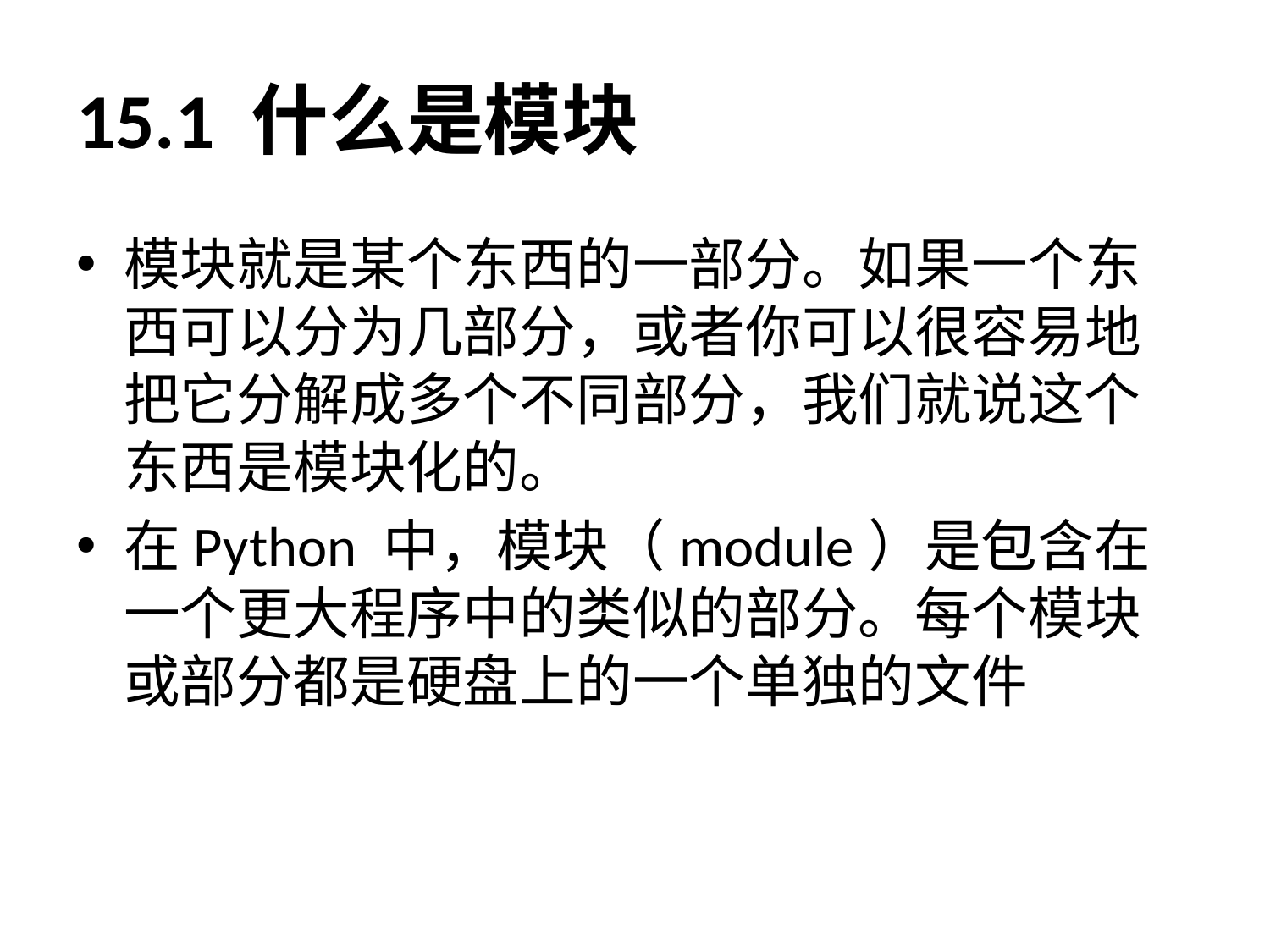

# 15.1 什么是模块
模块就是某个东西的一部分。如果一个东西可以分为几部分，或者你可以很容易地把它分解成多个不同部分，我们就说这个东西是模块化的。
在Python 中，模块（module）是包含在一个更大程序中的类似的部分。每个模块或部分都是硬盘上的一个单独的文件